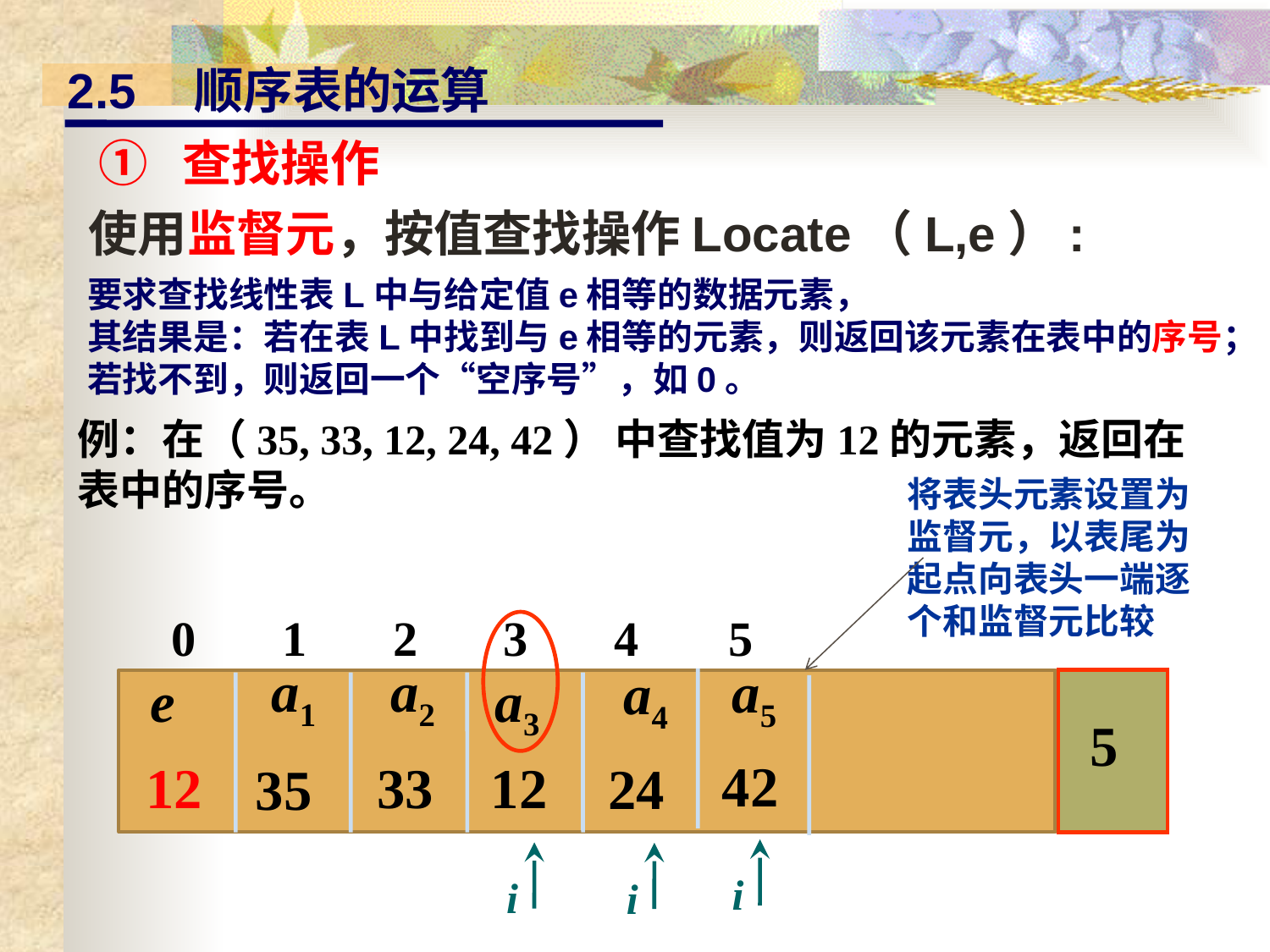

2.5	顺序表的运算

①  查找操作
使用监督元，按值查找操作Locate（L,e）:
要求查找线性表L中与给定值e相等的数据元素，
其结果是：若在表L中找到与e相等的元素，则返回该元素在表中的序号；若找不到，则返回一个“空序号”，如0。
例：在（35, 33, 12, 24, 42） 中查找值为12的元素，返回在表中的序号。
将表头元素设置为监督元，以表尾为起点向表头一端逐个和监督元比较
0       1       2       3       4	    5

a1
a2
a5
a4
e
a3

 5

42
12
12
33
24
35

i

i

i